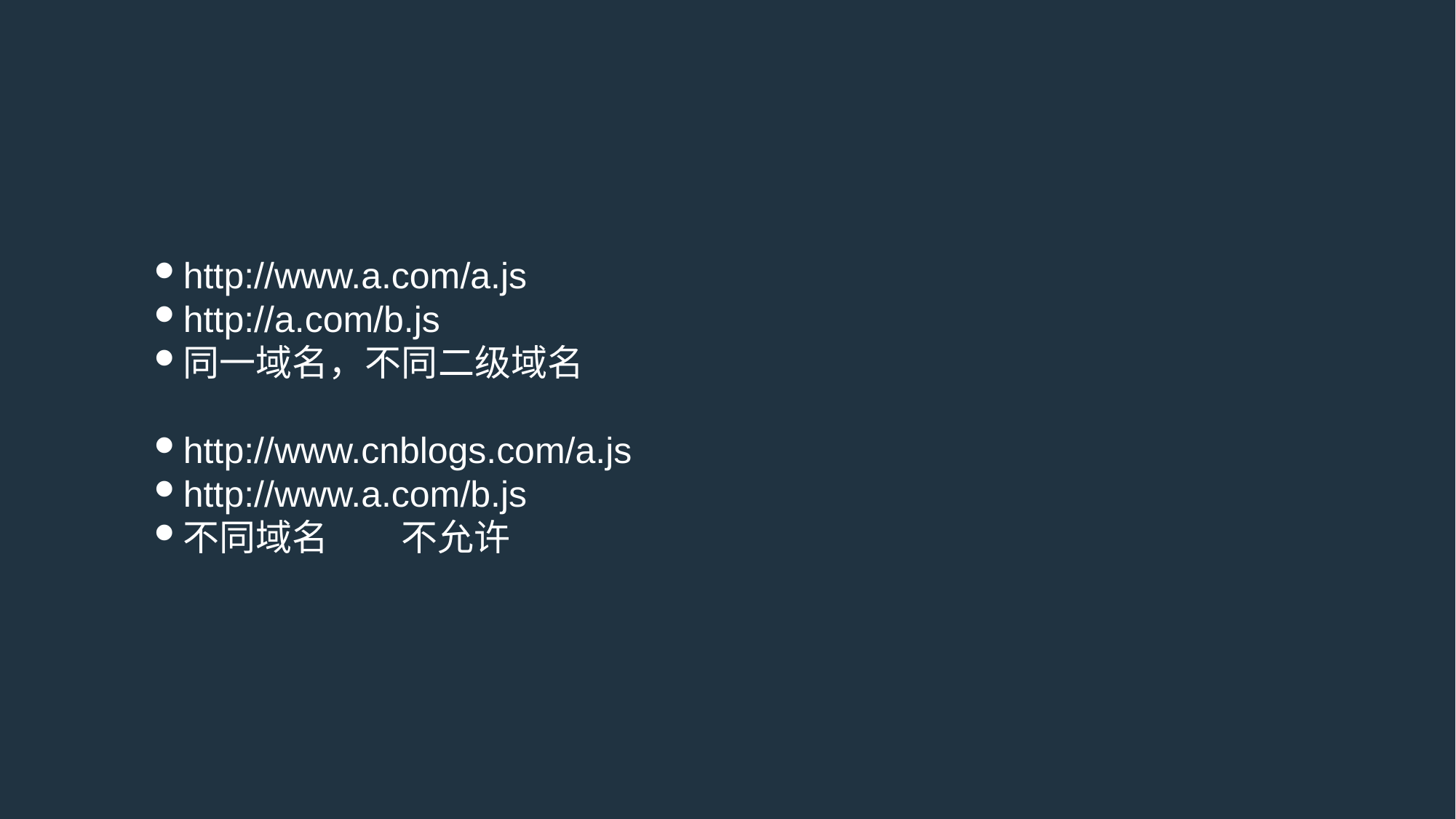

http://www.a.com/a.js
http://a.com/b.js
同一域名，不同二级域名

http://www.cnblogs.com/a.js
http://www.a.com/b.js
不同域名	不允许